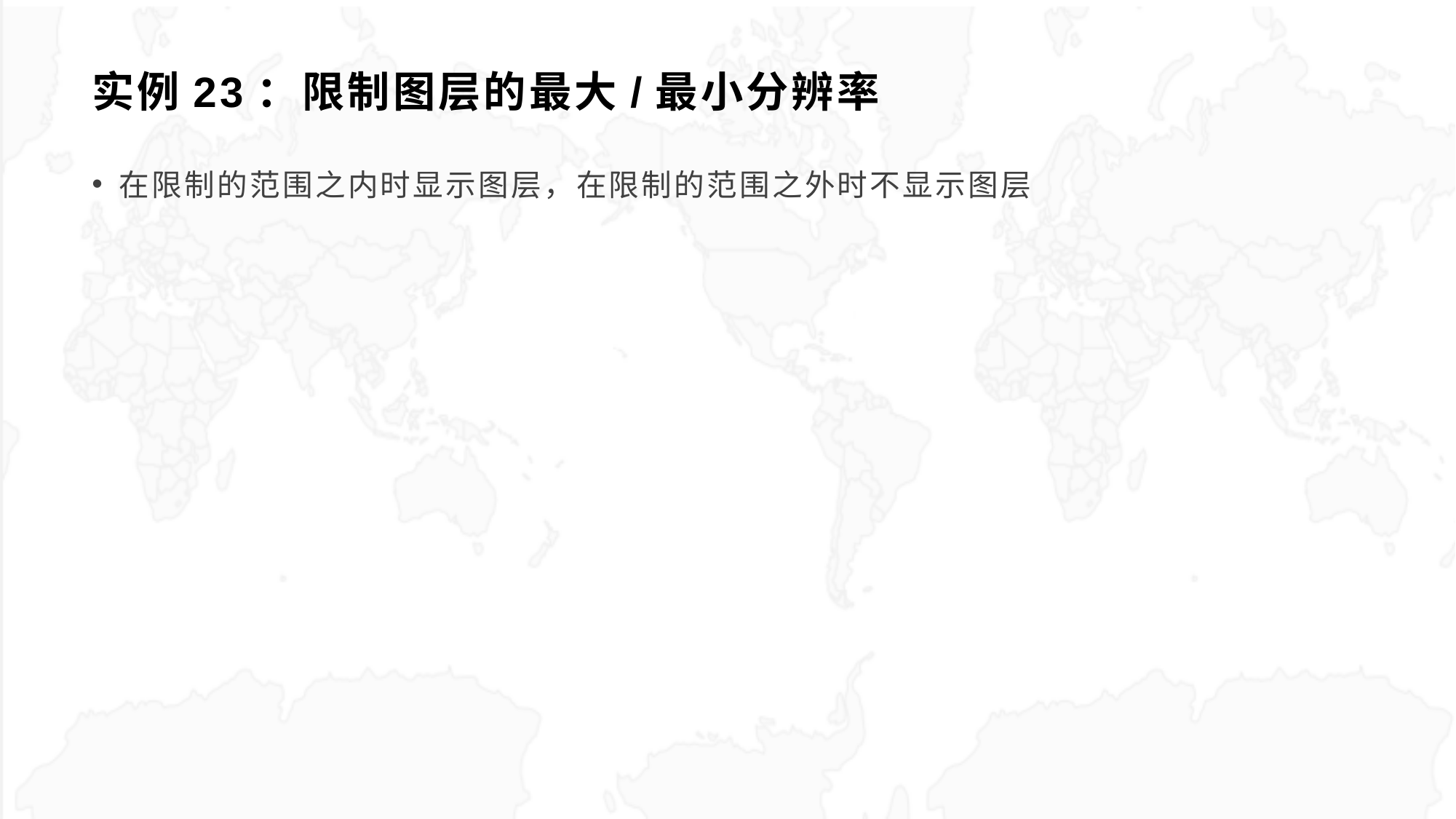

# 实例23：限制图层的最大/最小分辨率
在限制的范围之内时显示图层，在限制的范围之外时不显示图层